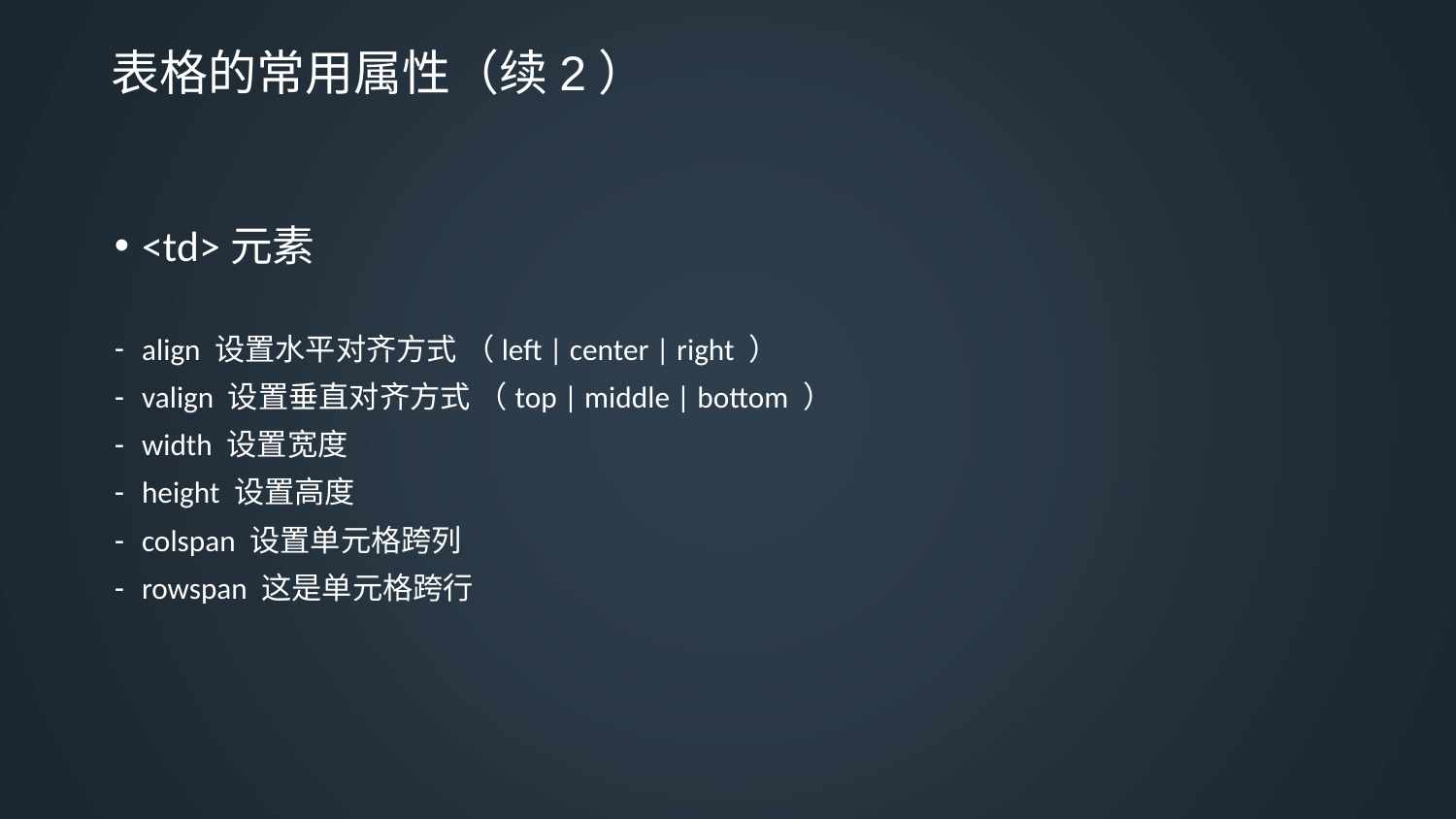

# 表格的常用属性（续2）
<td>元素

align 设置水平对齐方式 （left | center | right ）
valign 设置垂直对齐方式 （top | middle | bottom ）
width 设置宽度
height 设置高度
colspan 设置单元格跨列
rowspan 这是单元格跨行